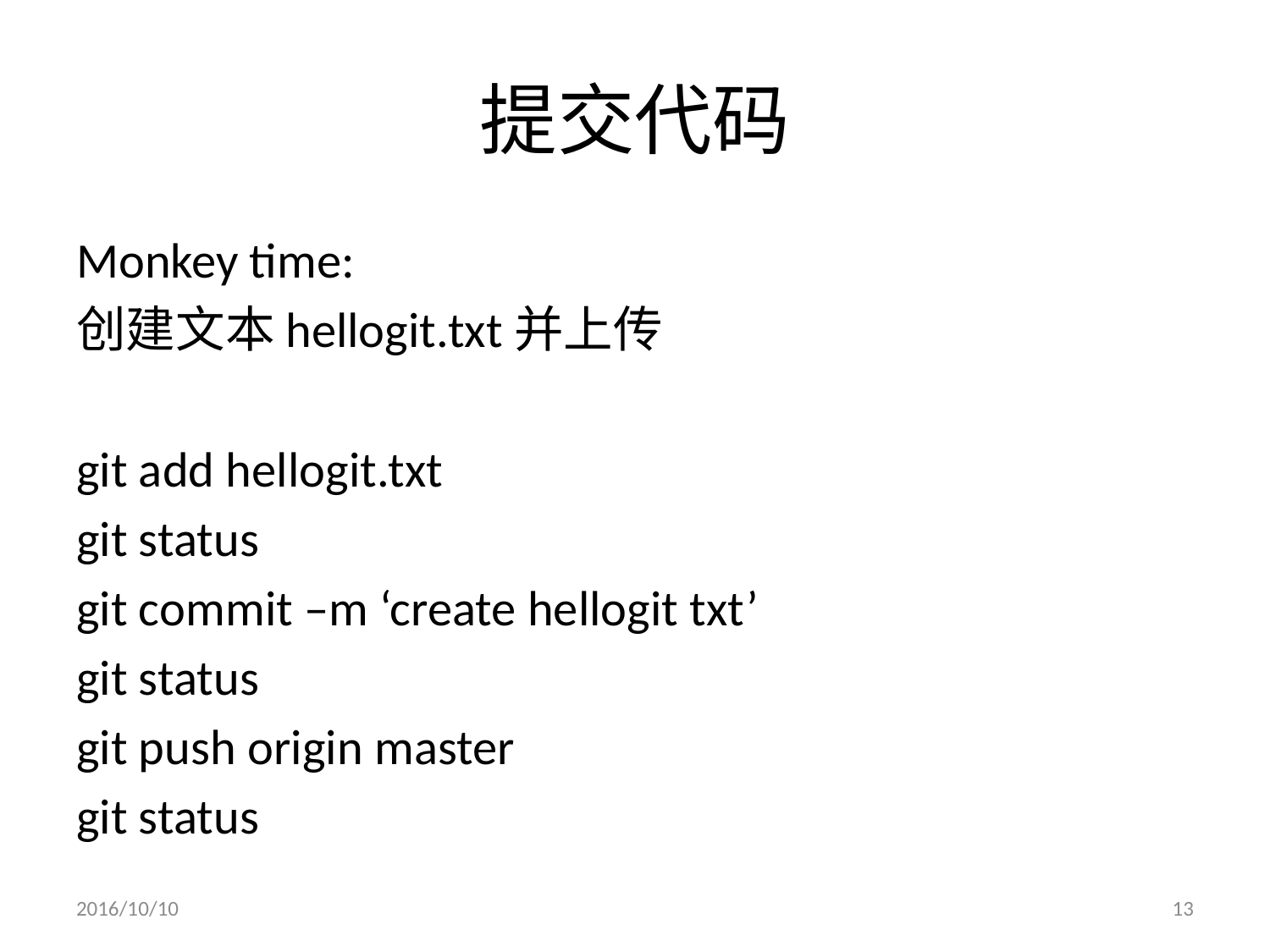

# 提交代码
Monkey time:
创建文本hellogit.txt并上传

git add hellogit.txt
git status
git commit –m ‘create hellogit txt’
git status
git push origin master
git status
2016/10/10
13